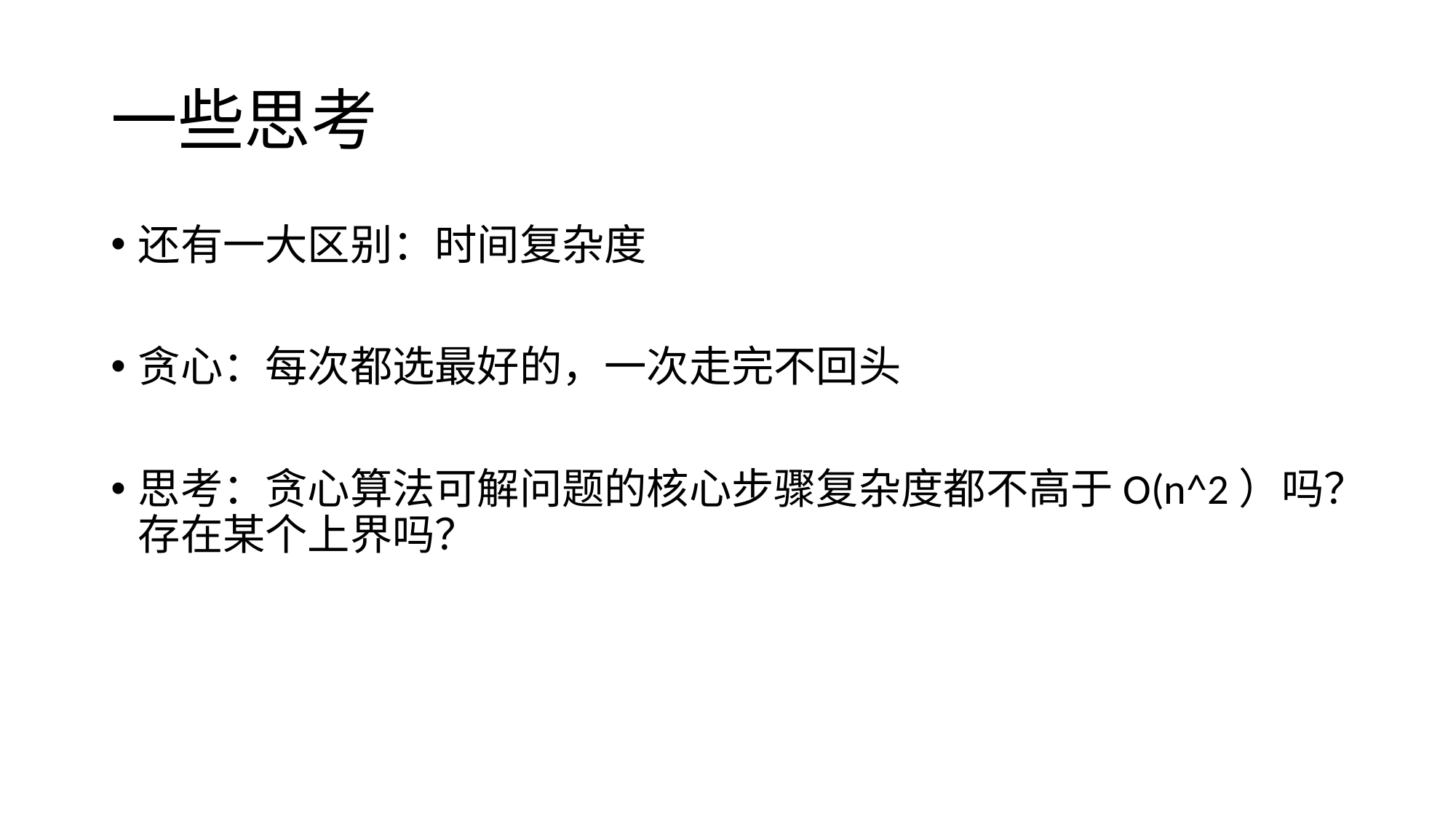

# 一些思考
还有一大区别：时间复杂度

贪心：每次都选最好的，一次走完不回头

思考：贪心算法可解问题的核心步骤复杂度都不高于O(n^2）吗？存在某个上界吗？